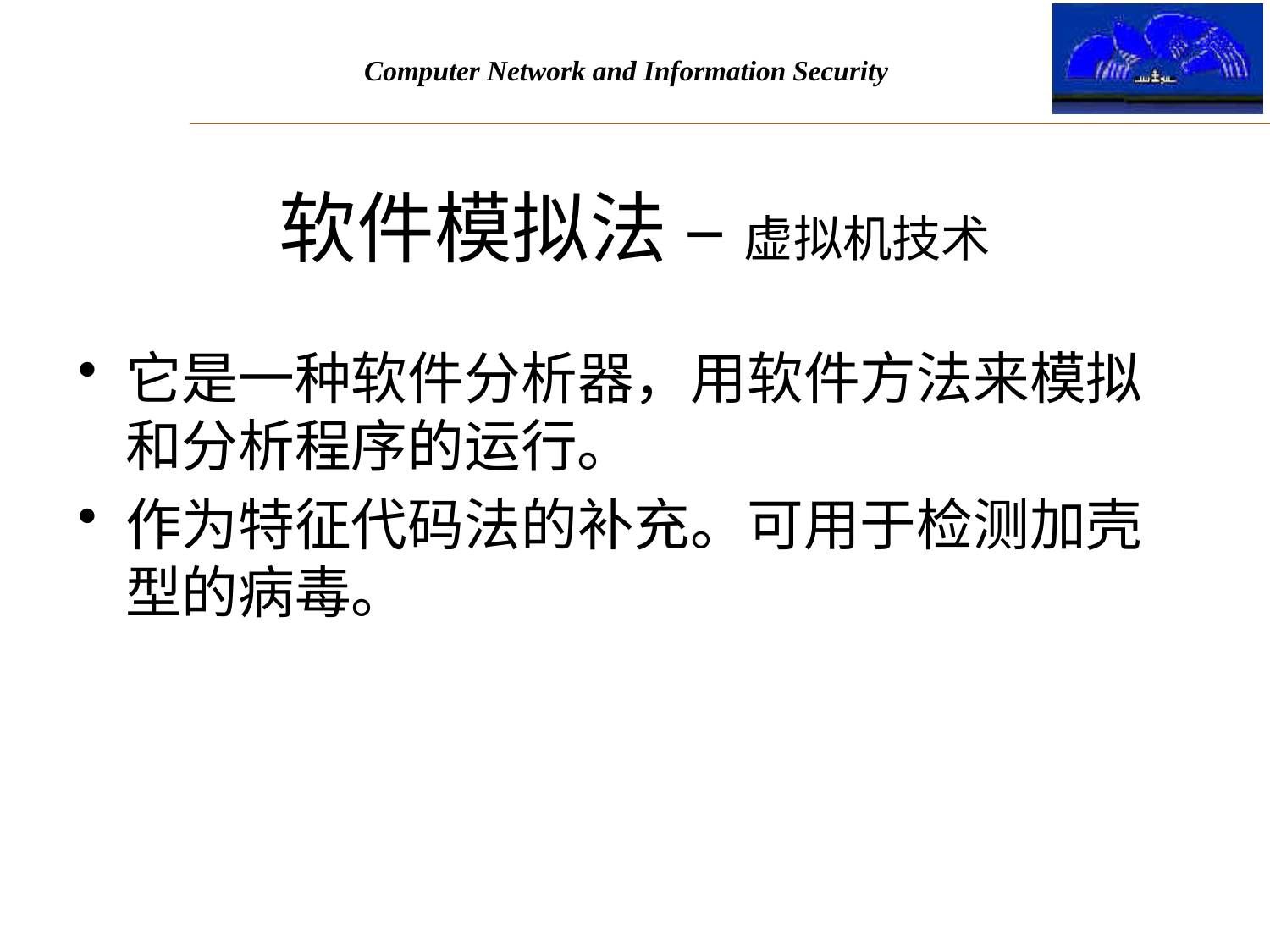

# 软件模拟法 – 虚拟机技术
它是一种软件分析器，用软件方法来模拟和分析程序的运行。
作为特征代码法的补充。可用于检测加壳型的病毒。